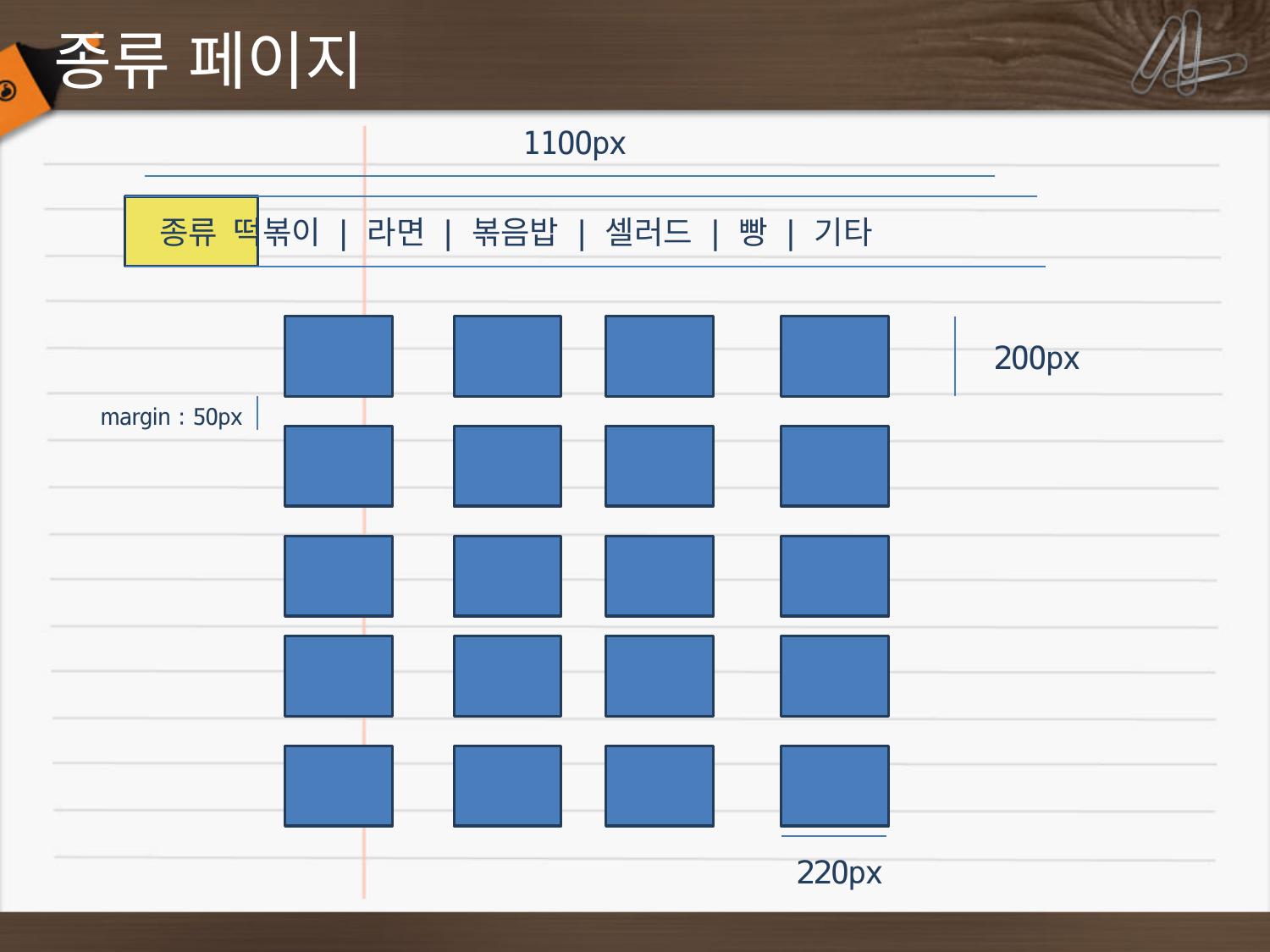

# 종류 페이지
1100px

종류
떡볶이 | 라면 | 볶음밥 | 셀러드 | 빵 | 기타

200px
margin : 50px

220px